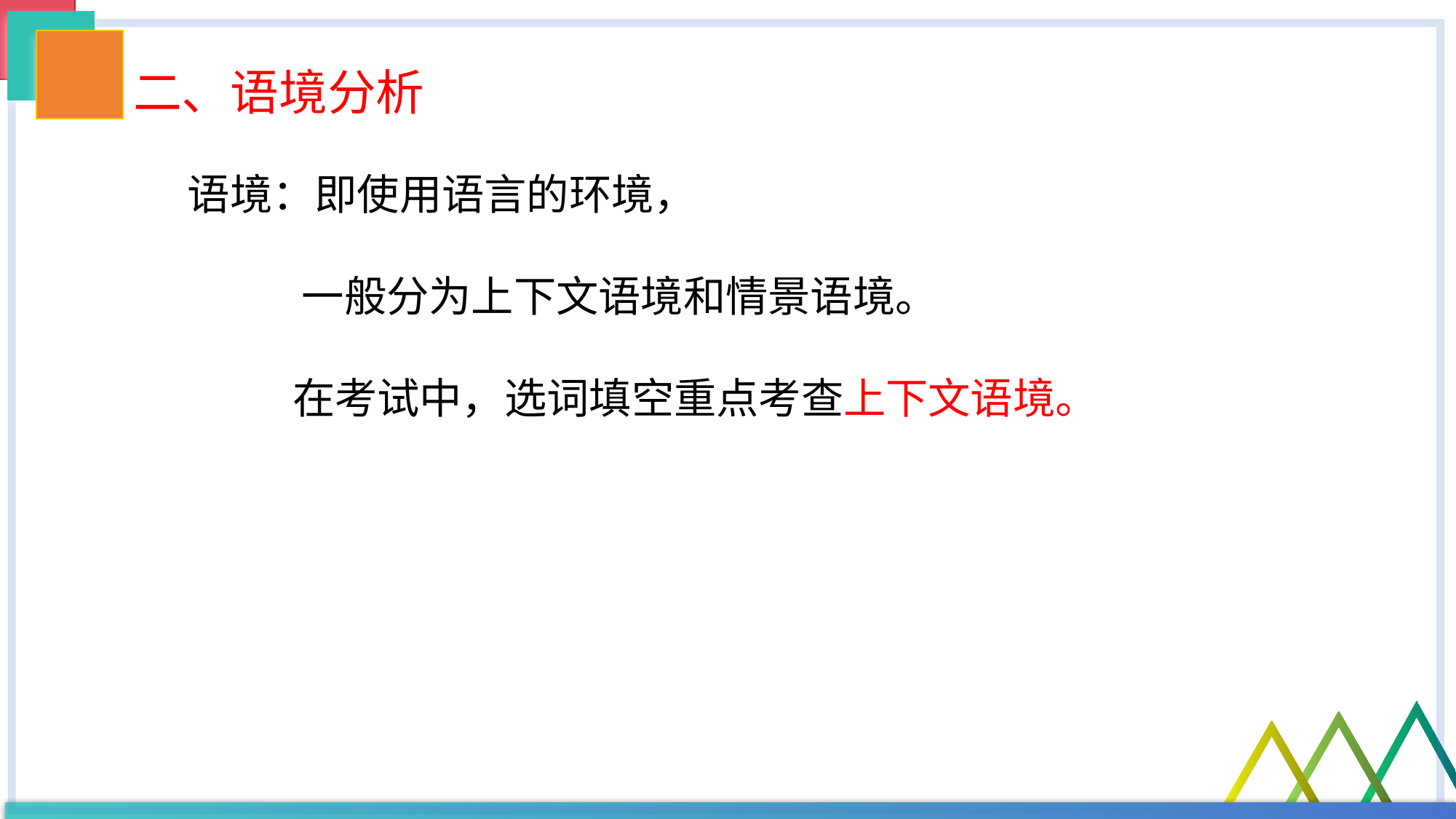

二、语境分析
语境：即使用语言的环境，

           一般分为上下文语境和情景语境。

          在考试中，选词填空重点考查上下文语境。